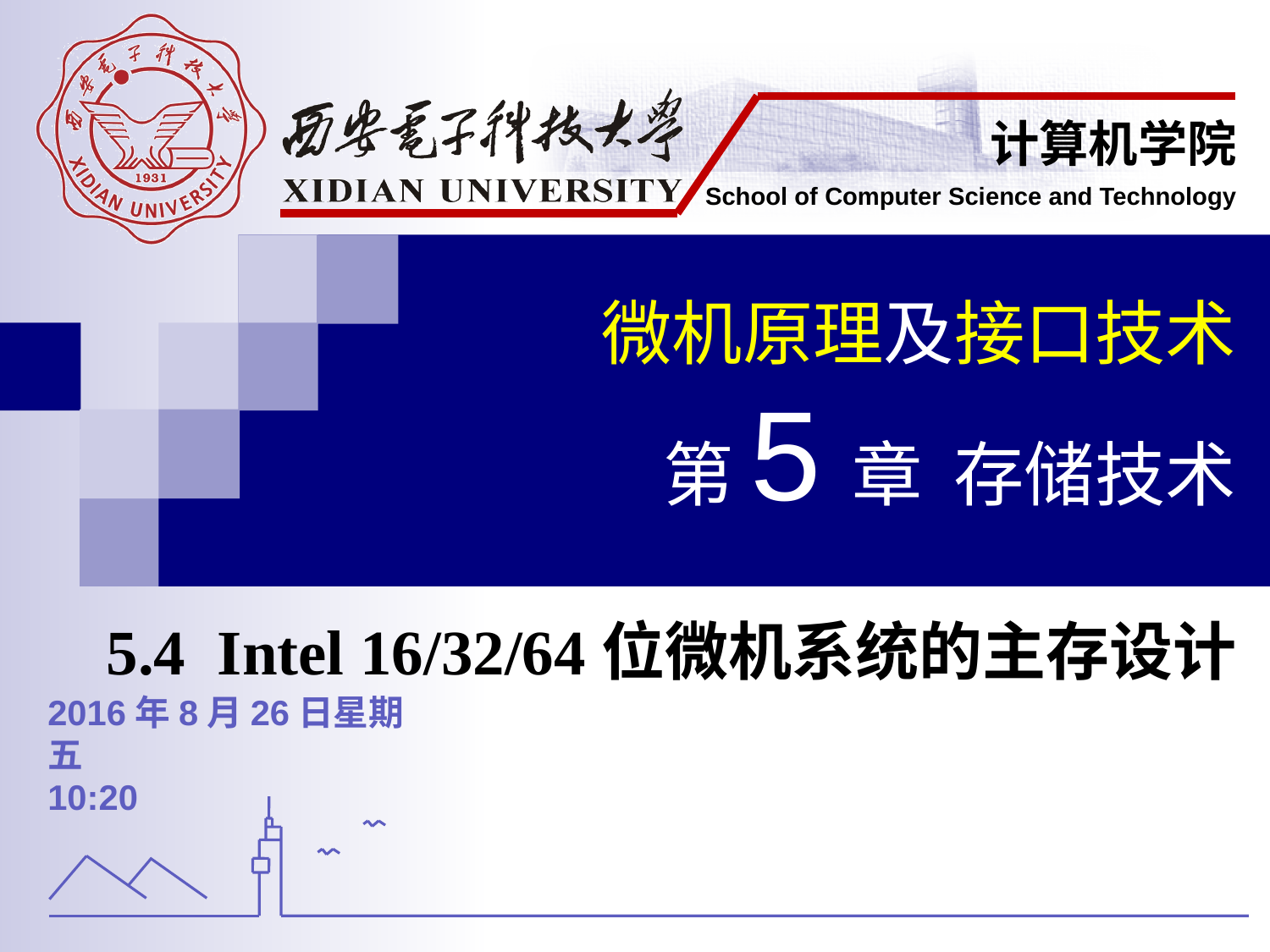

# 微机原理及接口技术 第5章  存储技术
5.4  Intel 16/32/64位微机系统的主存设计